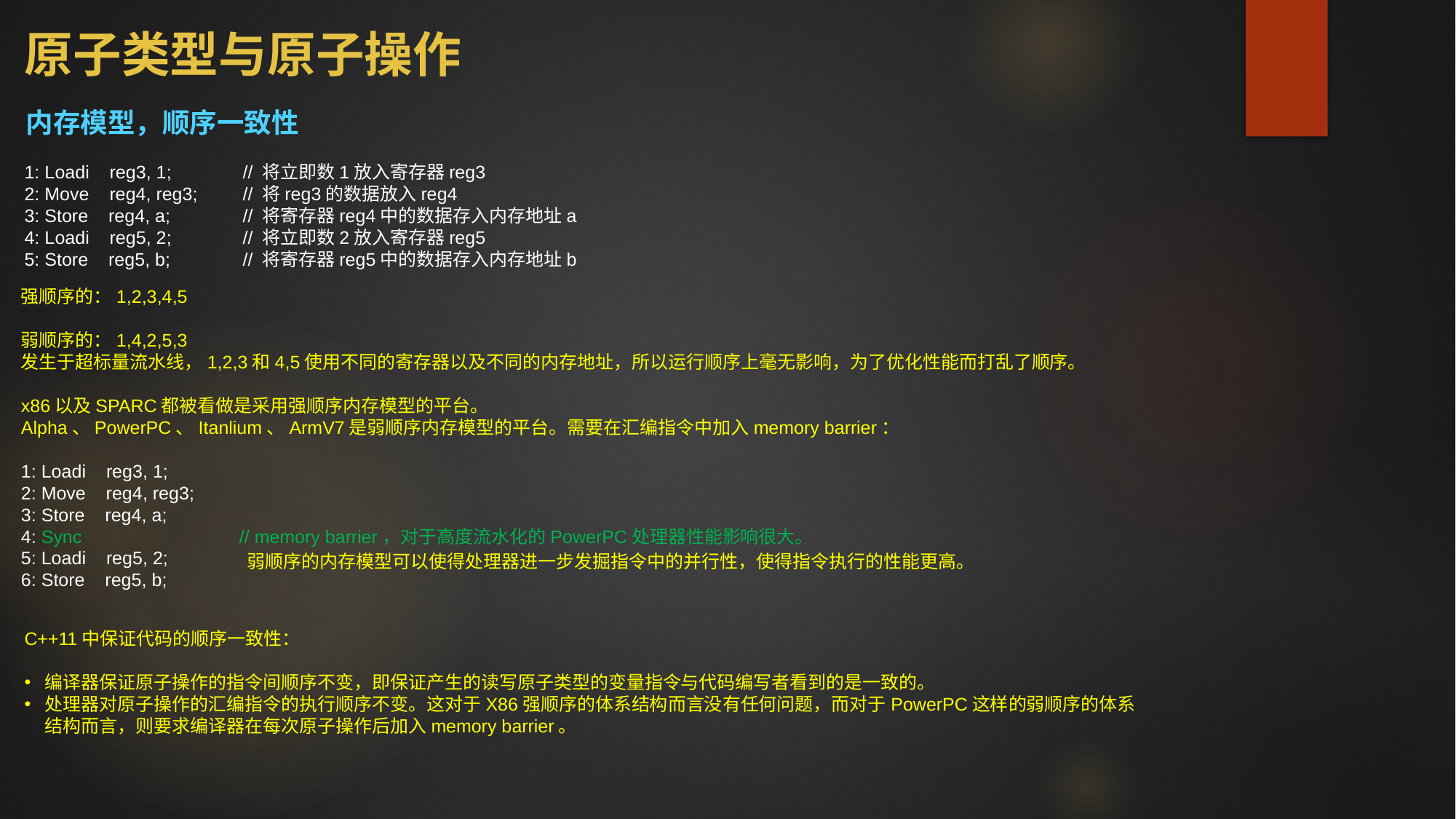

# 原子类型与原子操作
内存模型，顺序一致性
1: Loadi    reg3, 1;	// 将立即数1放入寄存器reg3
2: Move    reg4, reg3;	// 将reg3的数据放入reg4
3: Store    reg4, a;	// 将寄存器reg4中的数据存入内存地址a
4: Loadi    reg5, 2;	// 将立即数2放入寄存器reg5
5: Store    reg5, b;	// 将寄存器reg5中的数据存入内存地址b
强顺序的：1,2,3,4,5

弱顺序的：1,4,2,5,3
发生于超标量流水线，1,2,3和4,5使用不同的寄存器以及不同的内存地址，所以运行顺序上毫无影响，为了优化性能而打乱了顺序。

x86以及SPARC都被看做是采用强顺序内存模型的平台。
Alpha、PowerPC、Itanlium、ArmV7是弱顺序内存模型的平台。需要在汇编指令中加入memory barrier：

1: Loadi    reg3, 1;
2: Move    reg4, reg3;
3: Store    reg4, a;
4: Sync		// memory barrier，对于高度流水化的PowerPC处理器性能影响很大。
5: Loadi    reg5, 2;
6: Store    reg5, b;
弱顺序的内存模型可以使得处理器进一步发掘指令中的并行性，使得指令执行的性能更高。
C++11中保证代码的顺序一致性：

编译器保证原子操作的指令间顺序不变，即保证产生的读写原子类型的变量指令与代码编写者看到的是一致的。
处理器对原子操作的汇编指令的执行顺序不变。这对于X86强顺序的体系结构而言没有任何问题，而对于PowerPC这样的弱顺序的体系结构而言，则要求编译器在每次原子操作后加入memory barrier。